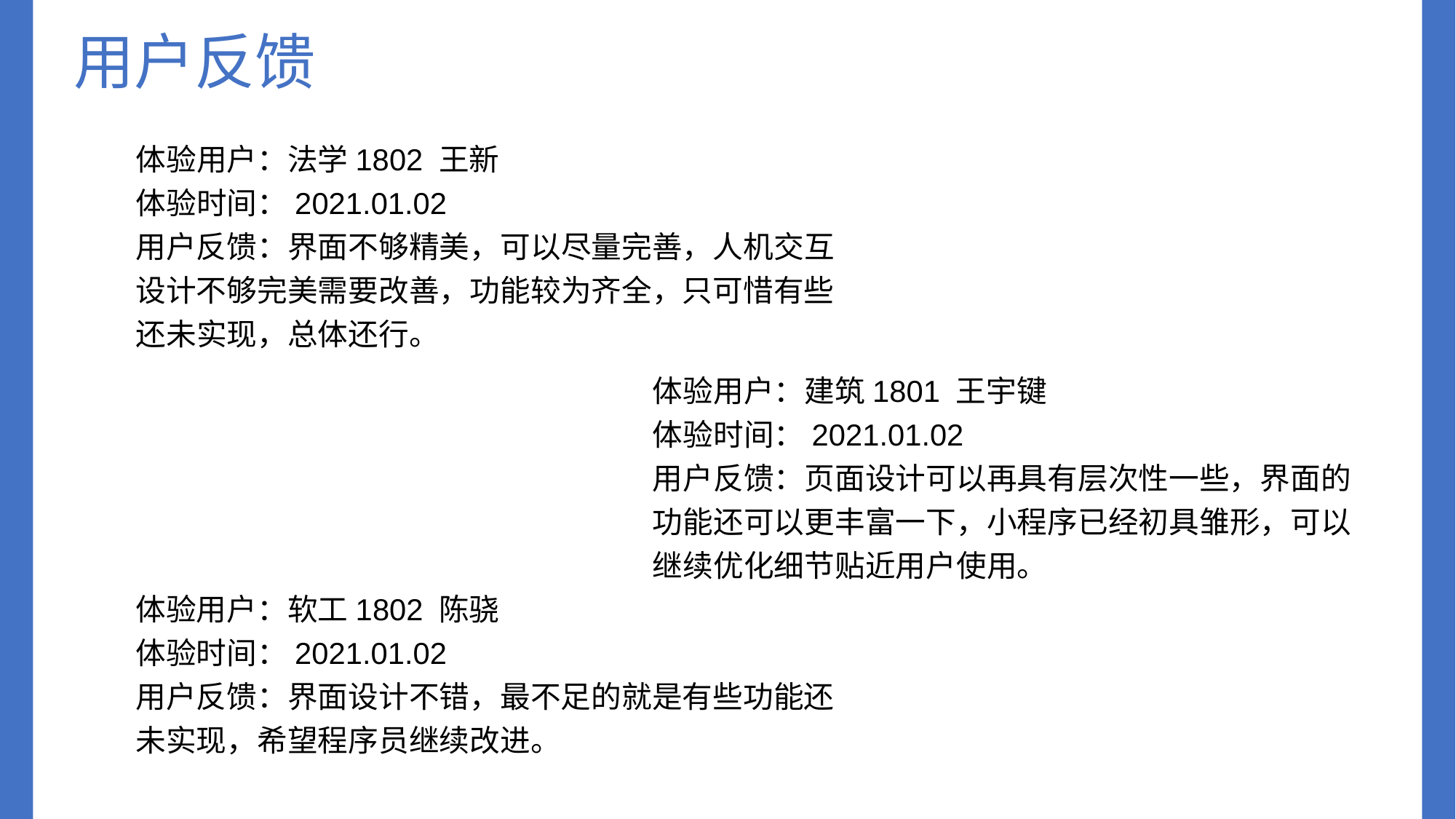

用户反馈
体验用户：法学1802 王新
体验时间：2021.01.02
用户反馈：界面不够精美，可以尽量完善，人机交互设计不够完美需要改善，功能较为齐全，只可惜有些还未实现，总体还行。
体验用户：建筑1801 王宇键
体验时间：2021.01.02
用户反馈：页面设计可以再具有层次性一些，界面的功能还可以更丰富一下，小程序已经初具雏形，可以继续优化细节贴近用户使用。
体验用户：软工1802 陈骁
体验时间：2021.01.02
用户反馈：界面设计不错，最不足的就是有些功能还未实现，希望程序员继续改进。